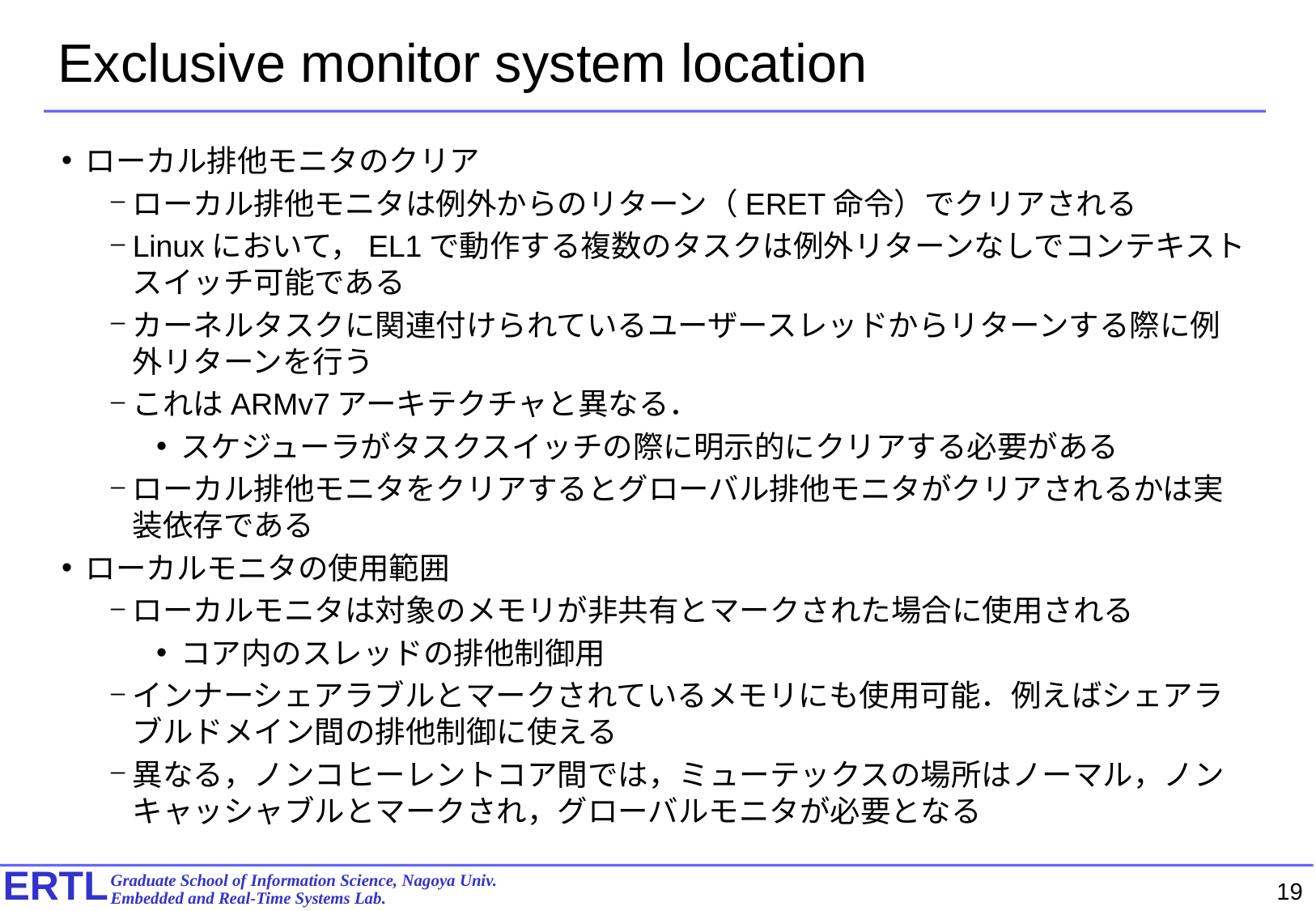

# Exclusive monitor system location
ローカル排他モニタのクリア
ローカル排他モニタは例外からのリターン（ERET命令）でクリアされる
Linuxにおいて，EL1で動作する複数のタスクは例外リターンなしでコンテキストスイッチ可能である
カーネルタスクに関連付けられているユーザースレッドからリターンする際に例外リターンを行う
これはARMv7アーキテクチャと異なる．
スケジューラがタスクスイッチの際に明示的にクリアする必要がある
ローカル排他モニタをクリアするとグローバル排他モニタがクリアされるかは実装依存である
ローカルモニタの使用範囲
ローカルモニタは対象のメモリが非共有とマークされた場合に使用される
コア内のスレッドの排他制御用
インナーシェアラブルとマークされているメモリにも使用可能．例えばシェアラブルドメイン間の排他制御に使える
異なる，ノンコヒーレントコア間では，ミューテックスの場所はノーマル，ノンキャッシャブルとマークされ，グローバルモニタが必要となる

19